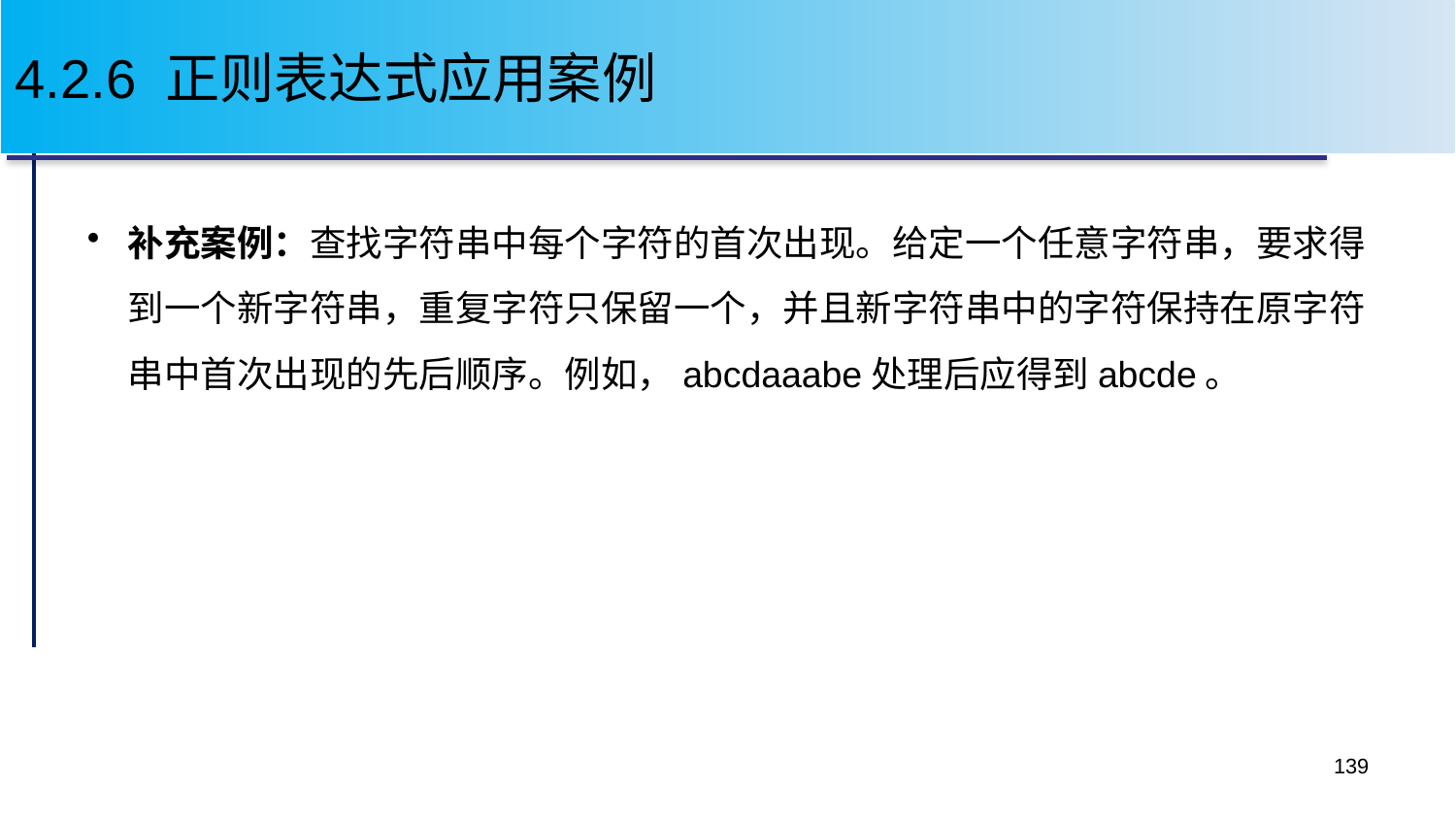

# 4.2.6 正则表达式应用案例
补充案例：查找字符串中每个字符的首次出现。给定一个任意字符串，要求得到一个新字符串，重复字符只保留一个，并且新字符串中的字符保持在原字符串中首次出现的先后顺序。例如，abcdaaabe处理后应得到abcde。
139